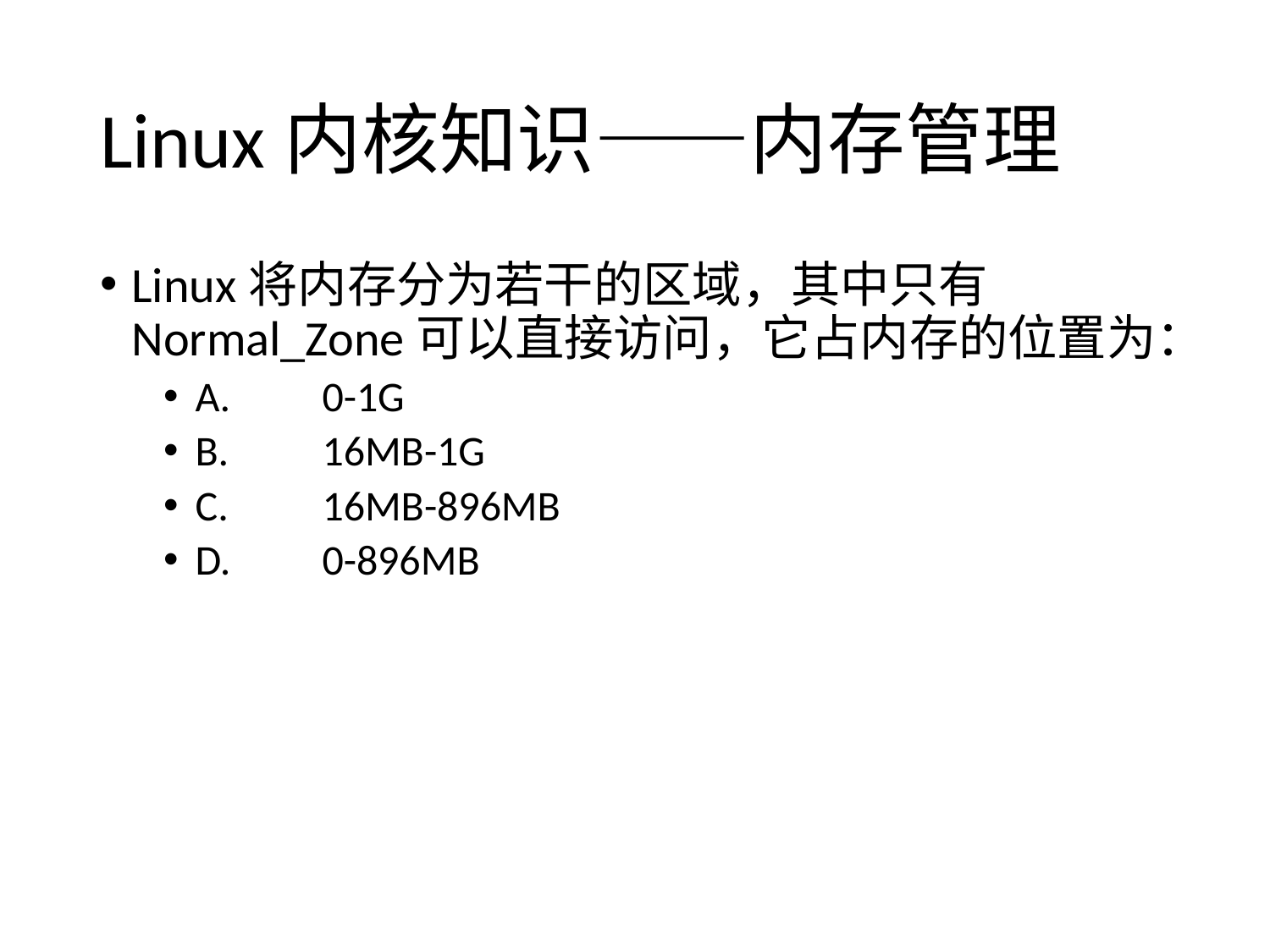

# Linux内核知识——内存管理
Linux将内存分为若干的区域，其中只有Normal_Zone可以直接访问，它占内存的位置为：
A.	0-1G
B.	16MB-1G
C.	16MB-896MB
D.	0-896MB